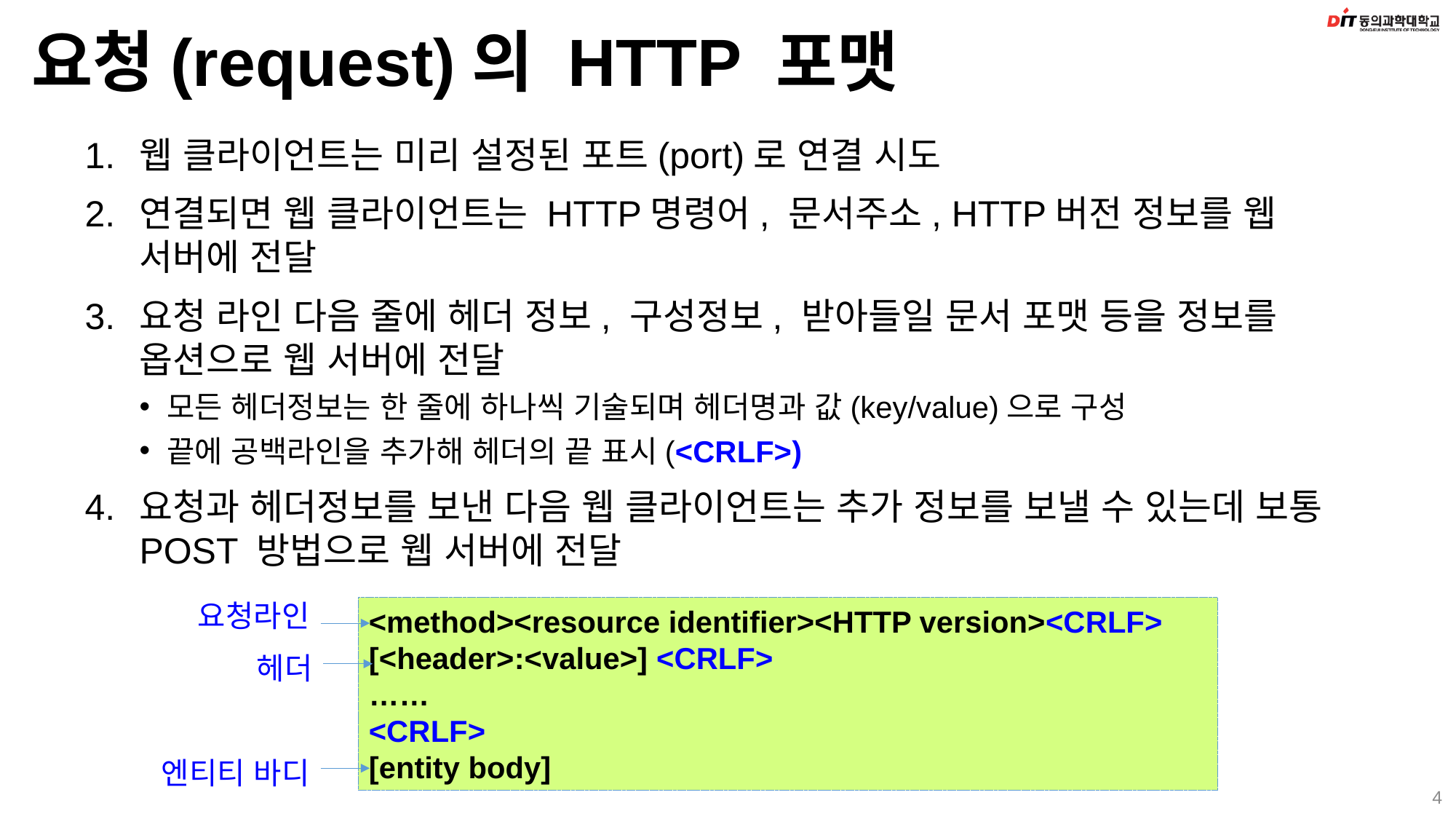

# 요청(request)의 HTTP 포맷
웹 클라이언트는 미리 설정된 포트(port)로 연결 시도
연결되면 웹 클라이언트는 HTTP명령어, 문서주소, HTTP버전 정보를 웹 서버에 전달
요청 라인 다음 줄에 헤더 정보, 구성정보, 받아들일 문서 포맷 등을 정보를 옵션으로 웹 서버에 전달
모든 헤더정보는 한 줄에 하나씩 기술되며 헤더명과 값(key/value)으로 구성
끝에 공백라인을 추가해 헤더의 끝 표시(<CRLF>)
요청과 헤더정보를 보낸 다음 웹 클라이언트는 추가 정보를 보낼 수 있는데 보통 POST 방법으로 웹 서버에 전달
요청라인
<method><resource identifier><HTTP version><CRLF>
[<header>:<value>] <CRLF>
……
<CRLF>
[entity body]
헤더
엔티티 바디
4